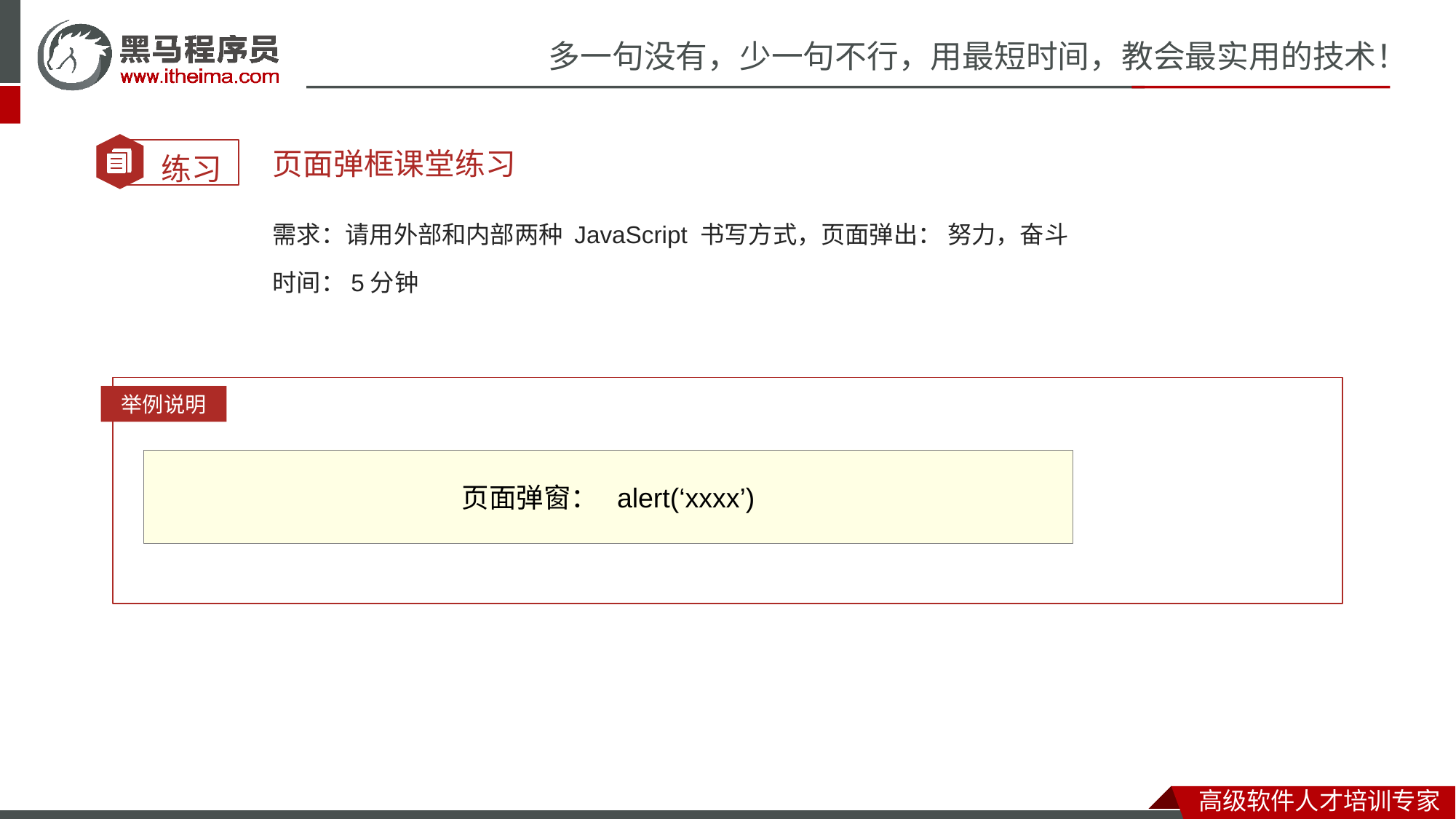

页面弹框课堂练习
需求：请用外部和内部两种 JavaScript 书写方式，页面弹出： 努力，奋斗
时间：5分钟

举例说明
页面弹窗：  alert(‘xxxx’)